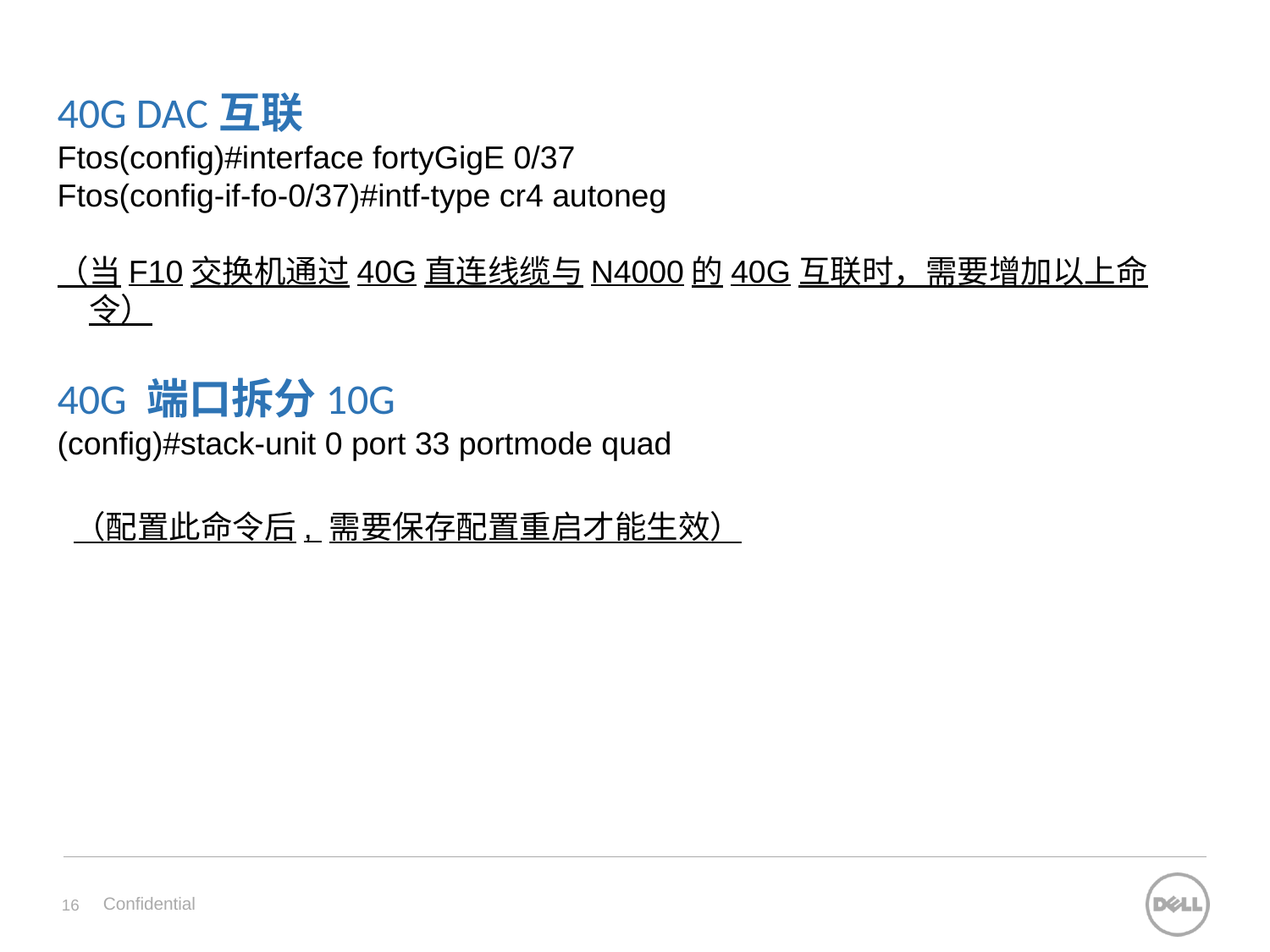

40G DAC互联
Ftos(config)#interface fortyGigE 0/37
Ftos(config-if-fo-0/37)#intf-type cr4 autoneg

（当F10交换机通过40G直连线缆与N4000的40G互联时，需要增加以上命令）

40G 端口拆分10G
(config)#stack-unit 0 port 33 portmode quad

 （配置此命令后, 需要保存配置重启才能生效）
Confidential
16